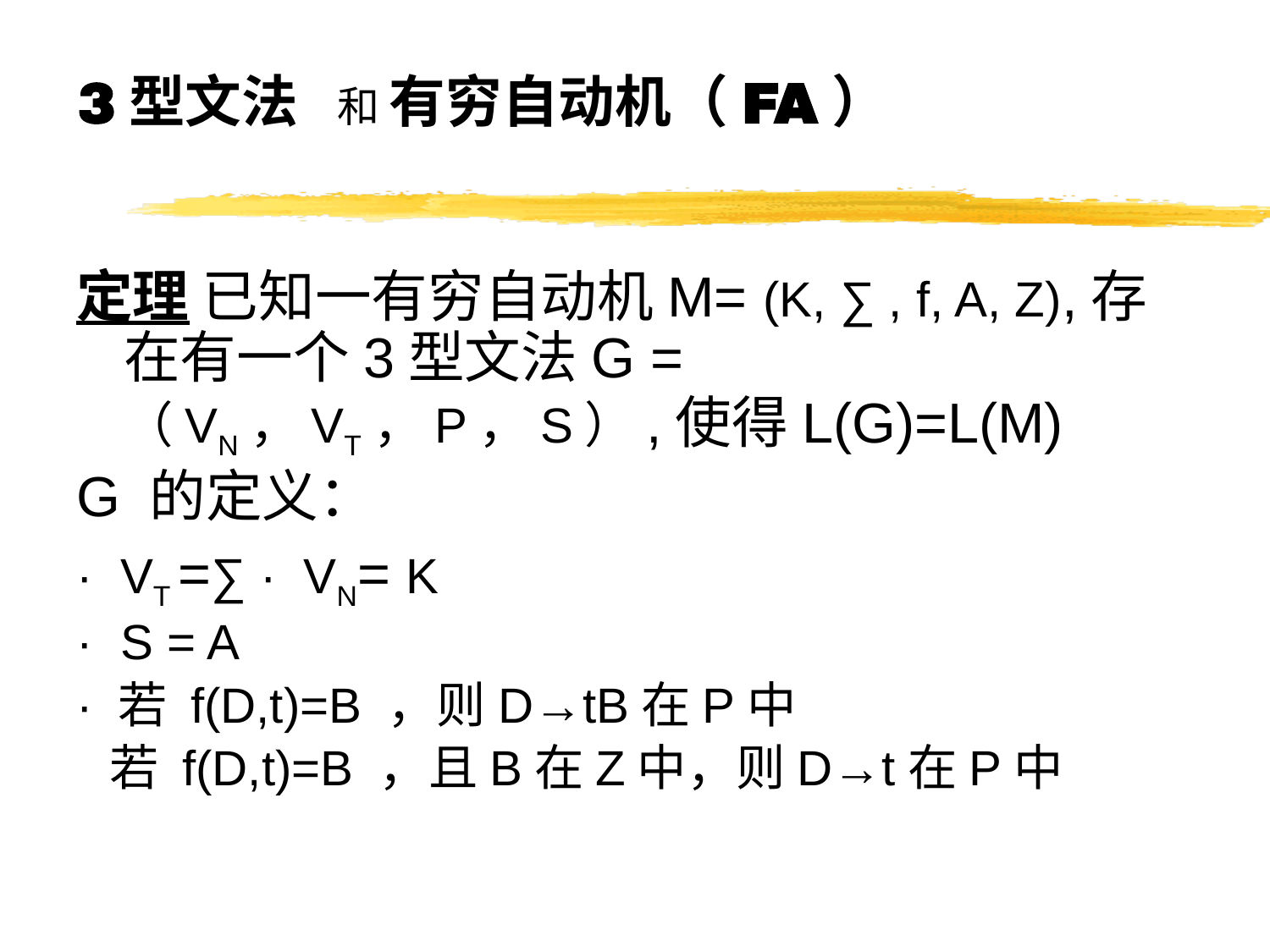

# 3型文法   和 有穷自动机（FA）
定理 已知一有穷自动机M= (K, ∑ , f, A, Z),存在有一个3型文法G = （VN，VT，P，S）,使得L(G)=L(M)
G 的定义：
·  VT =∑ ·  VN= K
·  S = A
· 若 f(D,t)=B ，则D→tB在P中
  若 f(D,t)=B ，且B在Z中，则D→t在P中